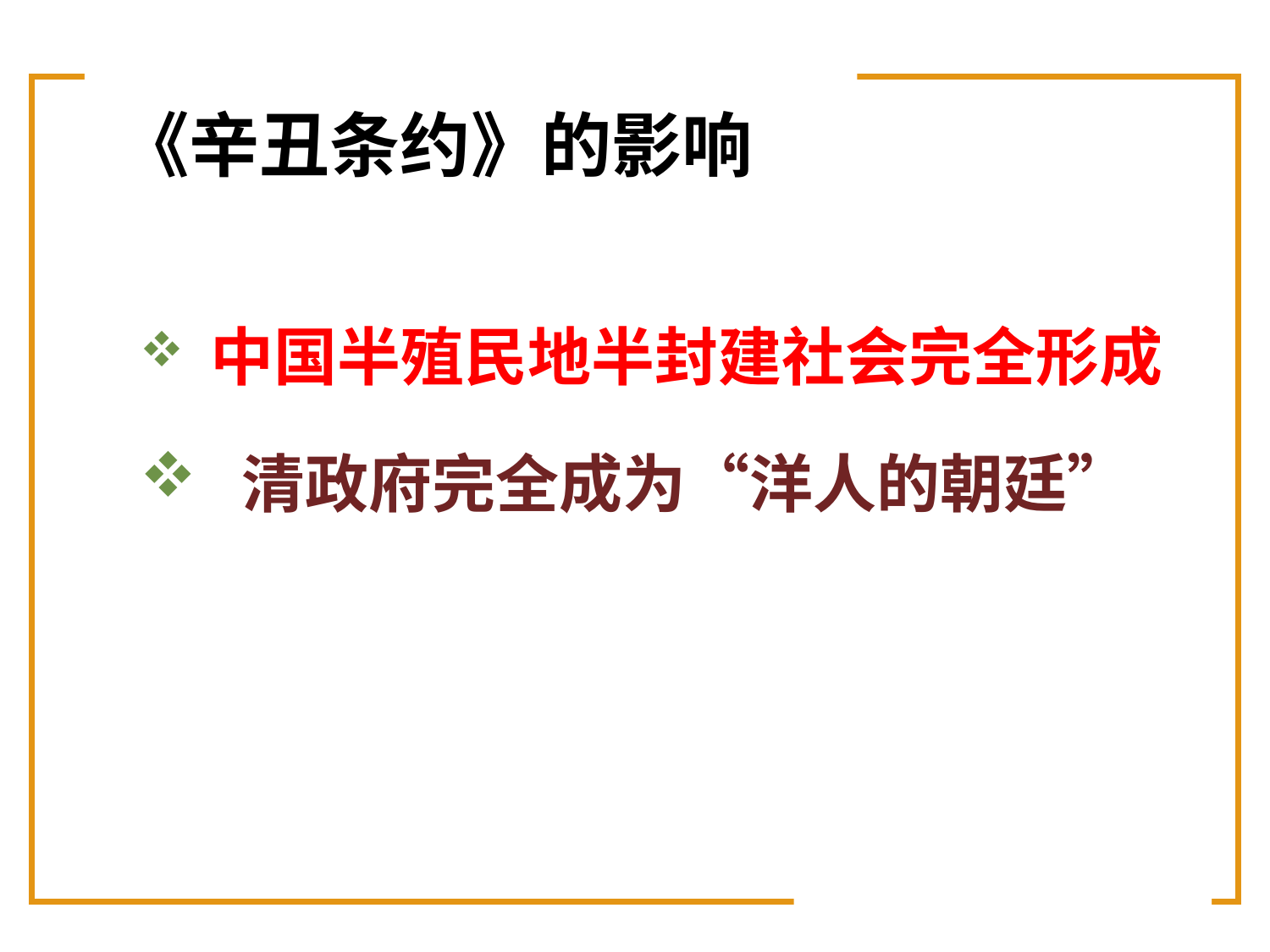

# 《辛丑条约》的影响
 中国半殖民地半封建社会完全形成
  清政府完全成为“洋人的朝廷”